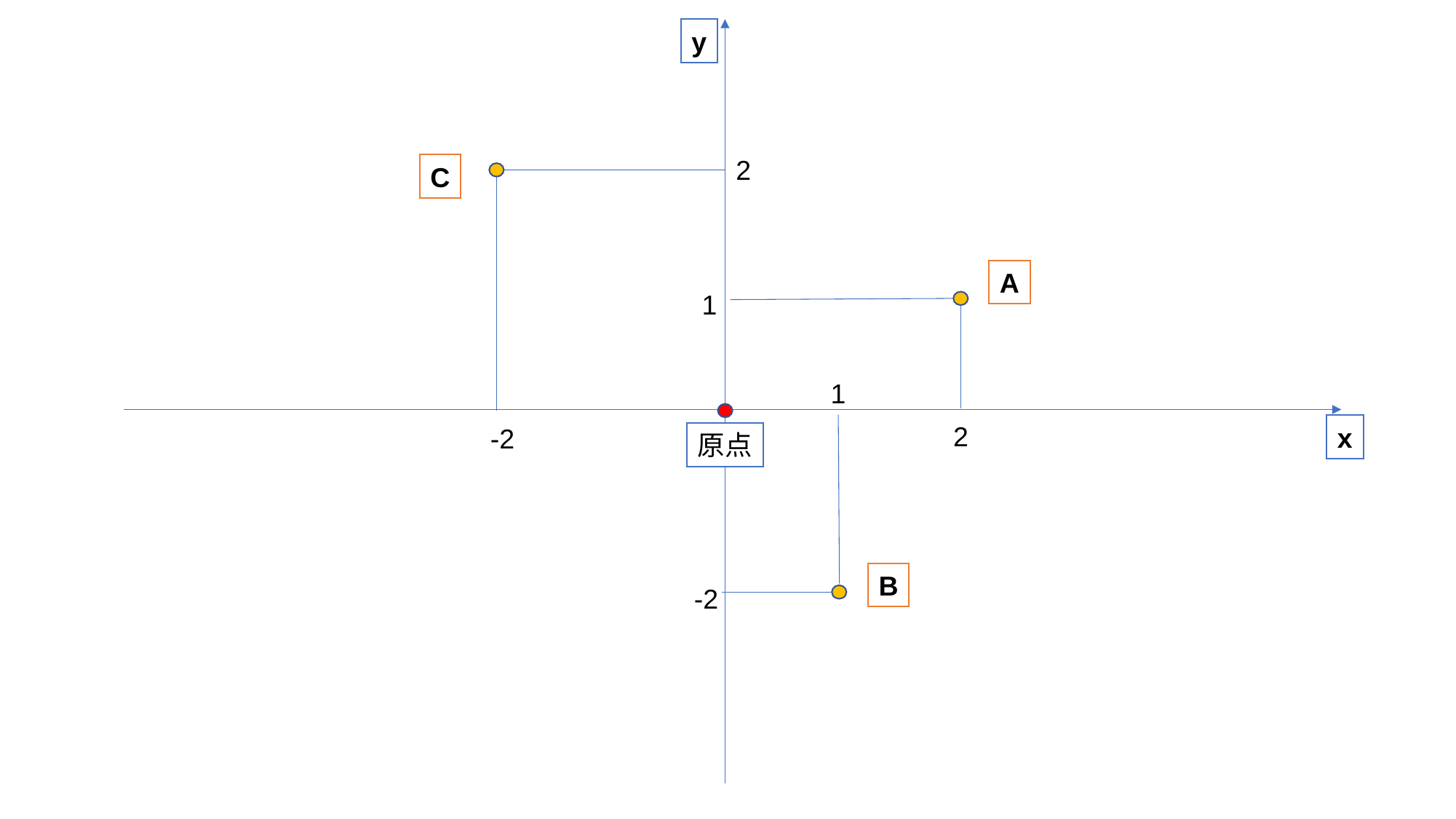

y
2
C

A
1

1

2
x
-2
原点
B
-2